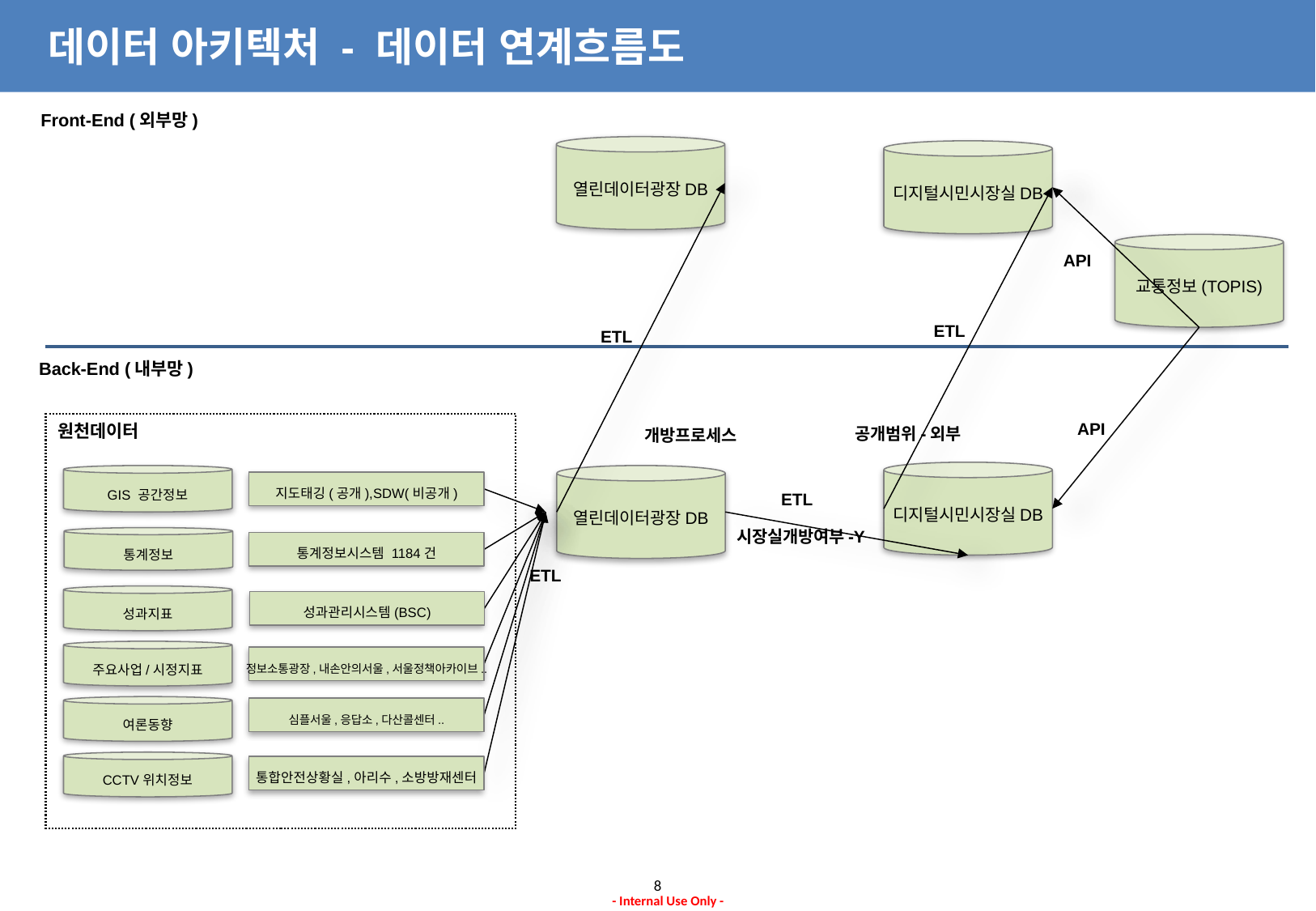

# 데이터 아키텍처 - 데이터 연계흐름도
Front-End (외부망)
열린데이터광장DB
디지털시민시장실DB
교통정보(TOPIS)
API
ETL
ETL
Back-End (내부망)
API
원천데이터
공개범위-외부
개방프로세스
디지털시민시장실DB
GIS 공간정보
열린데이터광장DB
지도태깅(공개),SDW(비공개)
ETL
시장실개방여부-Y
통계정보
통계정보시스템 1184건
ETL
성과지표
성과관리시스템(BSC)
주요사업/시정지표
정보소통광장,내손안의서울,서울정책아카이브..
여론동향
심플서울,응답소,다산콜센터..
CCTV위치정보
통합안전상황실,아리수,소방방재센터